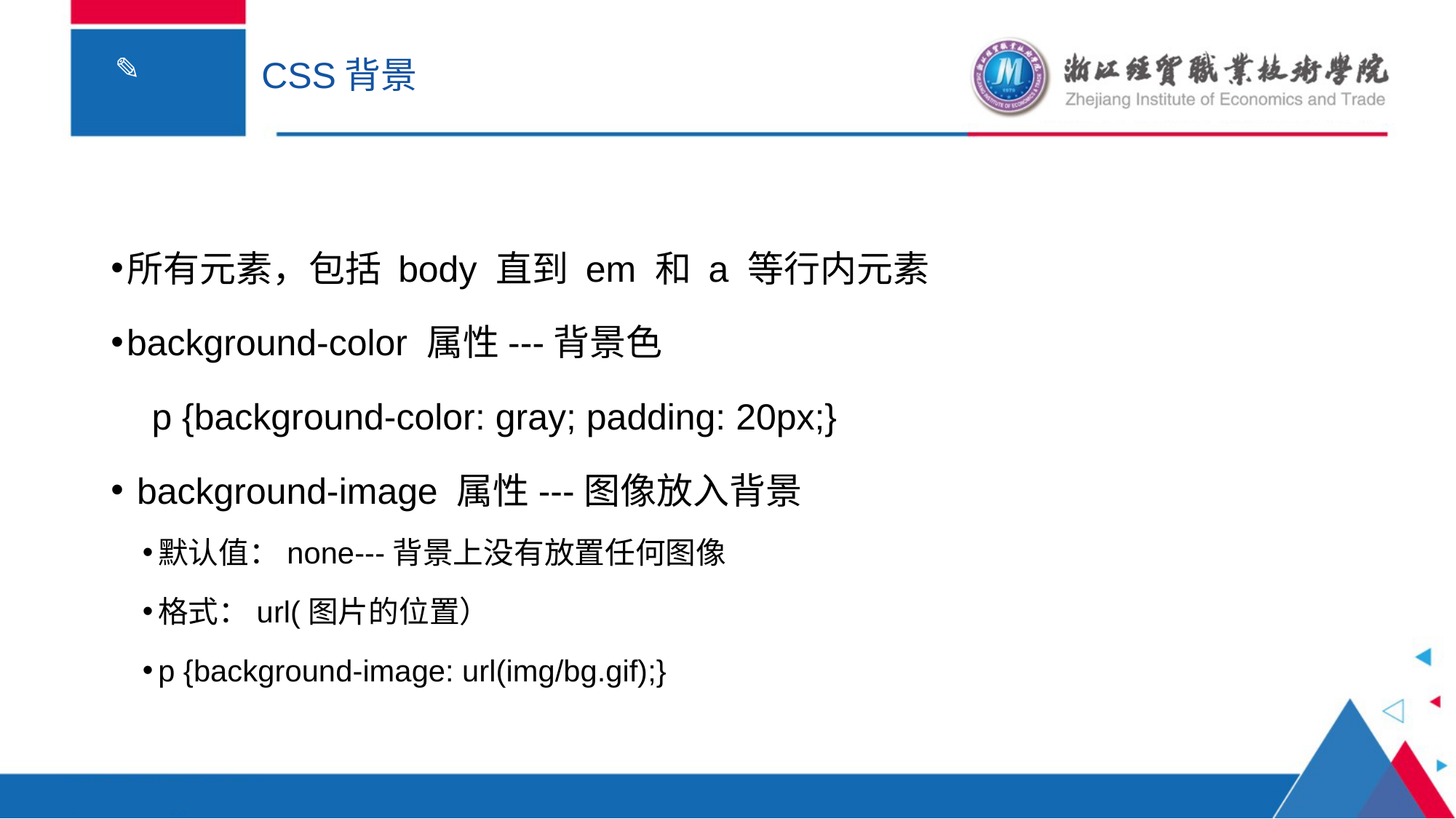

# CSS背景
所有元素，包括 body 直到 em 和 a 等行内元素
background-color 属性---背景色
    p {background-color: gray; padding: 20px;}
 background-image 属性---图像放入背景
默认值：none---背景上没有放置任何图像
格式：url(图片的位置）
p {background-image: url(img/bg.gif);}